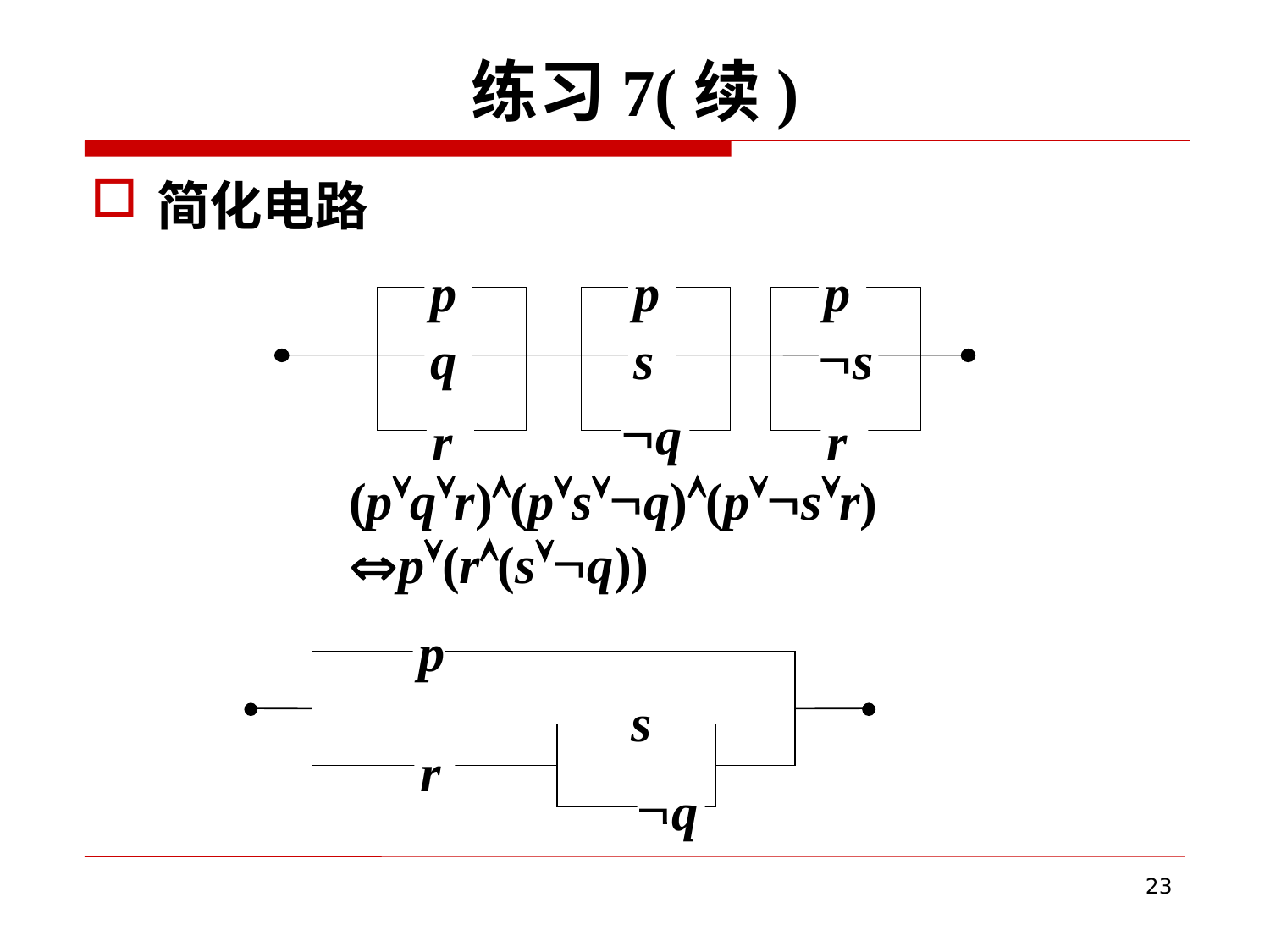

# 练习7(续)
简化电路

p
p
p

q
s
¬s

¬q
r
r
(p∨q∨r)∧(p∨s∨¬q)∧(p∨¬s∨r)
⇔p∨(r∧(s∨¬q))
p

s

r
¬q
23